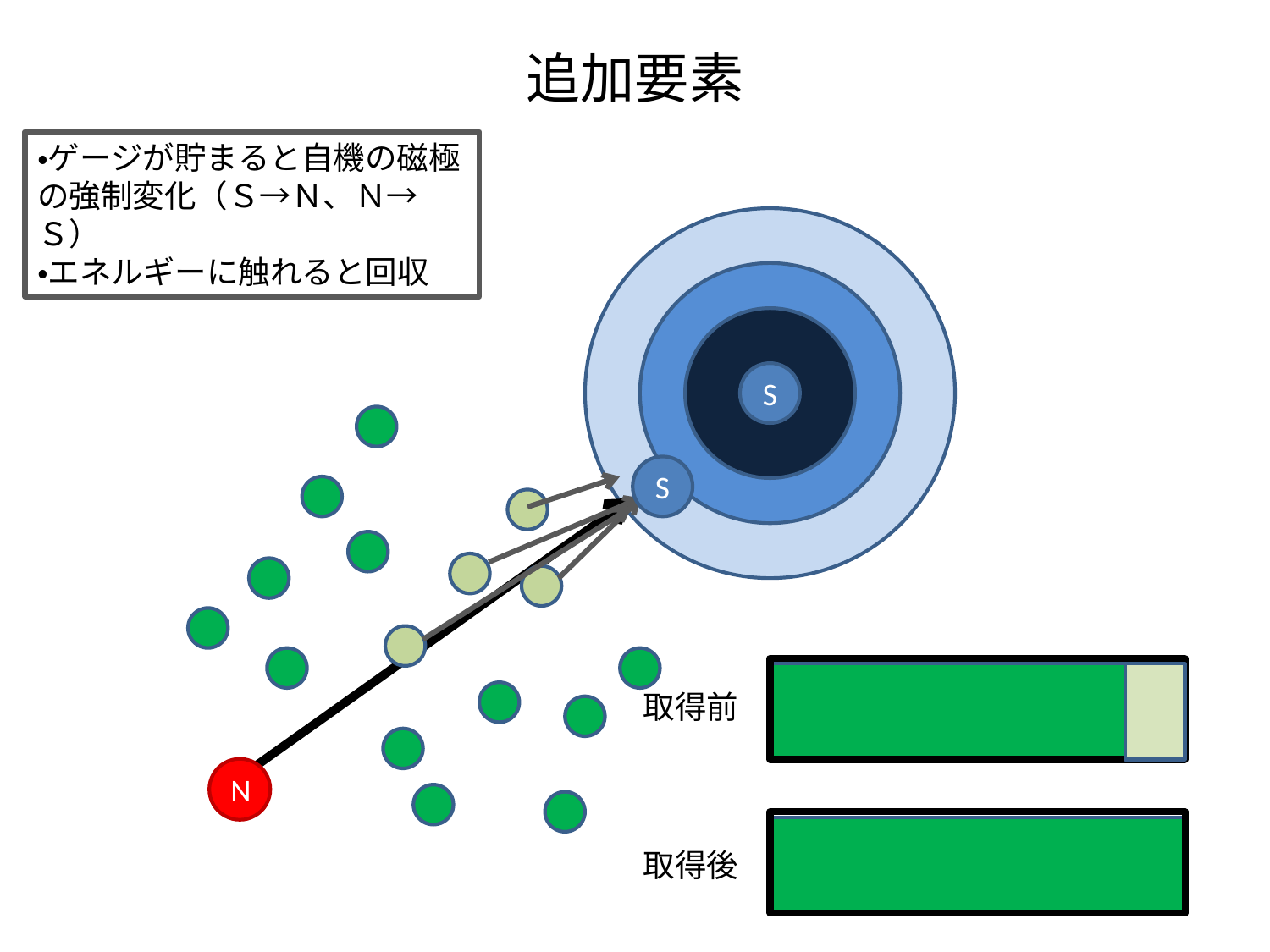

# 追加要素
・ゲージが貯まると自機の磁極の強制変化（Ｓ→Ｎ、Ｎ→Ｓ）
・エネルギーに触れると回収

S

S

取得前
N

取得後